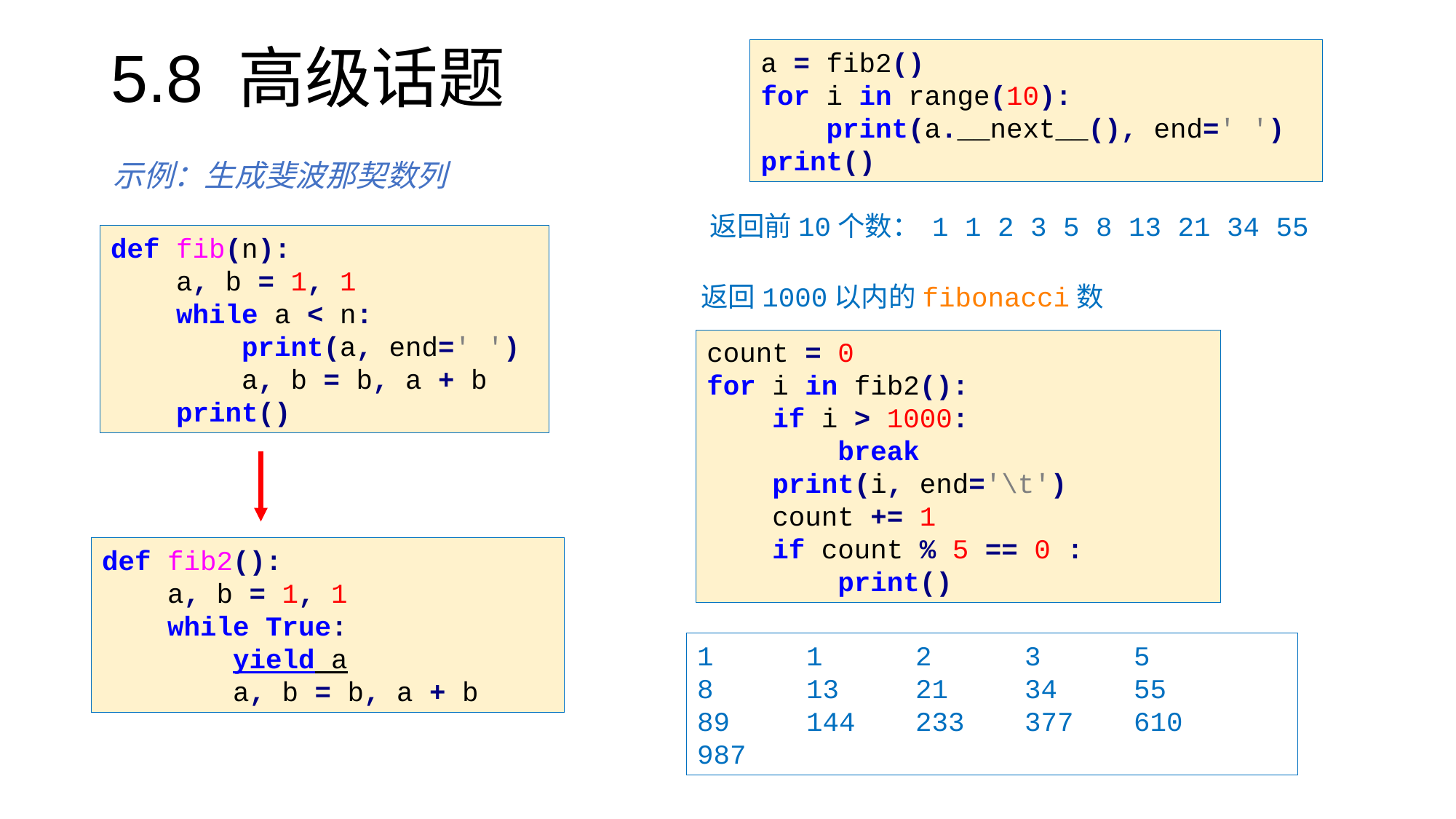

# 5.8 高级话题
a = fib2()
for i in range(10):
    print(a.__next__(), end=' ')
print()
示例：生成斐波那契数列
返回前10个数： 1 1 2 3 5 8 13 21 34 55
def fib(n):
    a, b = 1, 1
    while a < n:
        print(a, end=' ')
        a, b = b, a + b
    print()
返回1000以内的fibonacci数
count = 0
for i in fib2():
    if i > 1000:
        break
    print(i, end='\t')
    count += 1
    if count % 5 == 0 :
        print()
def fib2():
    a, b = 1, 1
    while True:
        yield a
        a, b = b, a + b
1	1	2	3	5
8	13	21	34	55
89	144	233	377	610
987